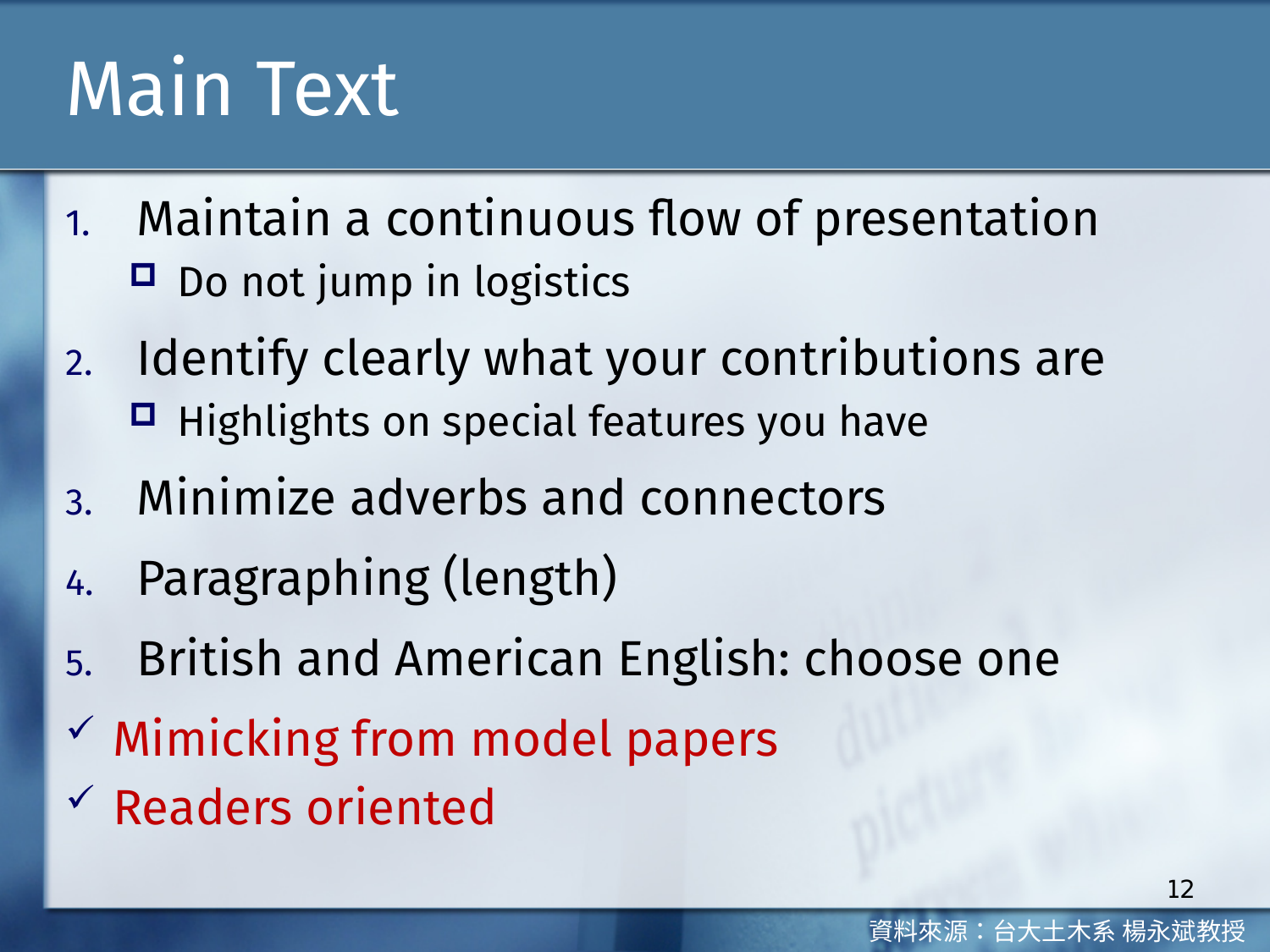

# Main Text
Maintain a continuous flow of presentation
Do not jump in logistics
Identify clearly what your contributions are
Highlights on special features you have
Minimize adverbs and connectors
Paragraphing (length)
British and American English: choose one
Mimicking from model papers
Readers oriented
12
資料來源：台大土木系 楊永斌教授